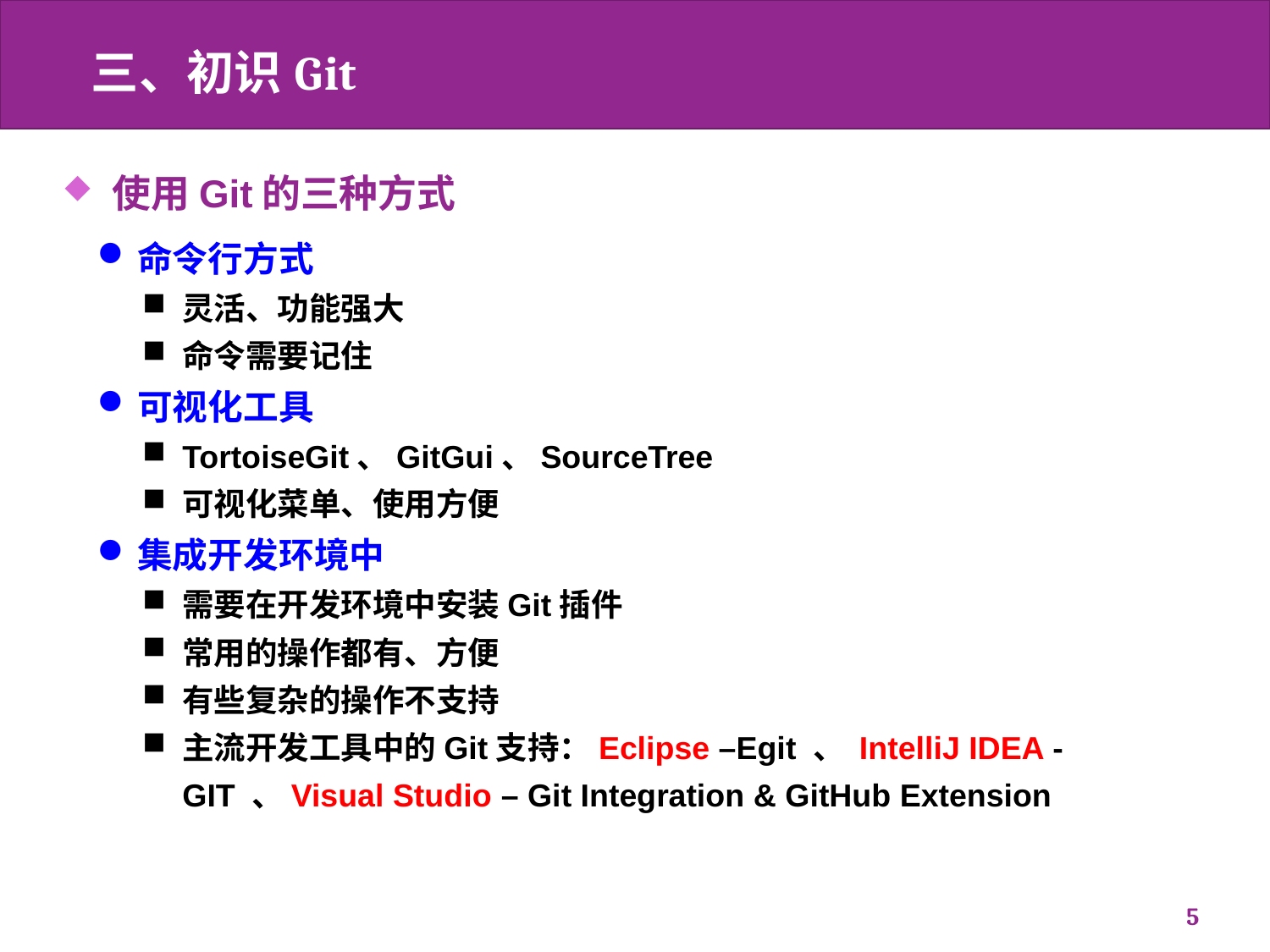

# 三、初识Git
使用Git的三种方式
命令行方式
灵活、功能强大
命令需要记住
可视化工具
TortoiseGit、GitGui、SourceTree
可视化菜单、使用方便
集成开发环境中
需要在开发环境中安装Git插件
常用的操作都有、方便
有些复杂的操作不支持
主流开发工具中的Git支持：Eclipse –Egit 、 IntelliJ IDEA - GIT 、Visual Studio – Git Integration & GitHub Extension

5